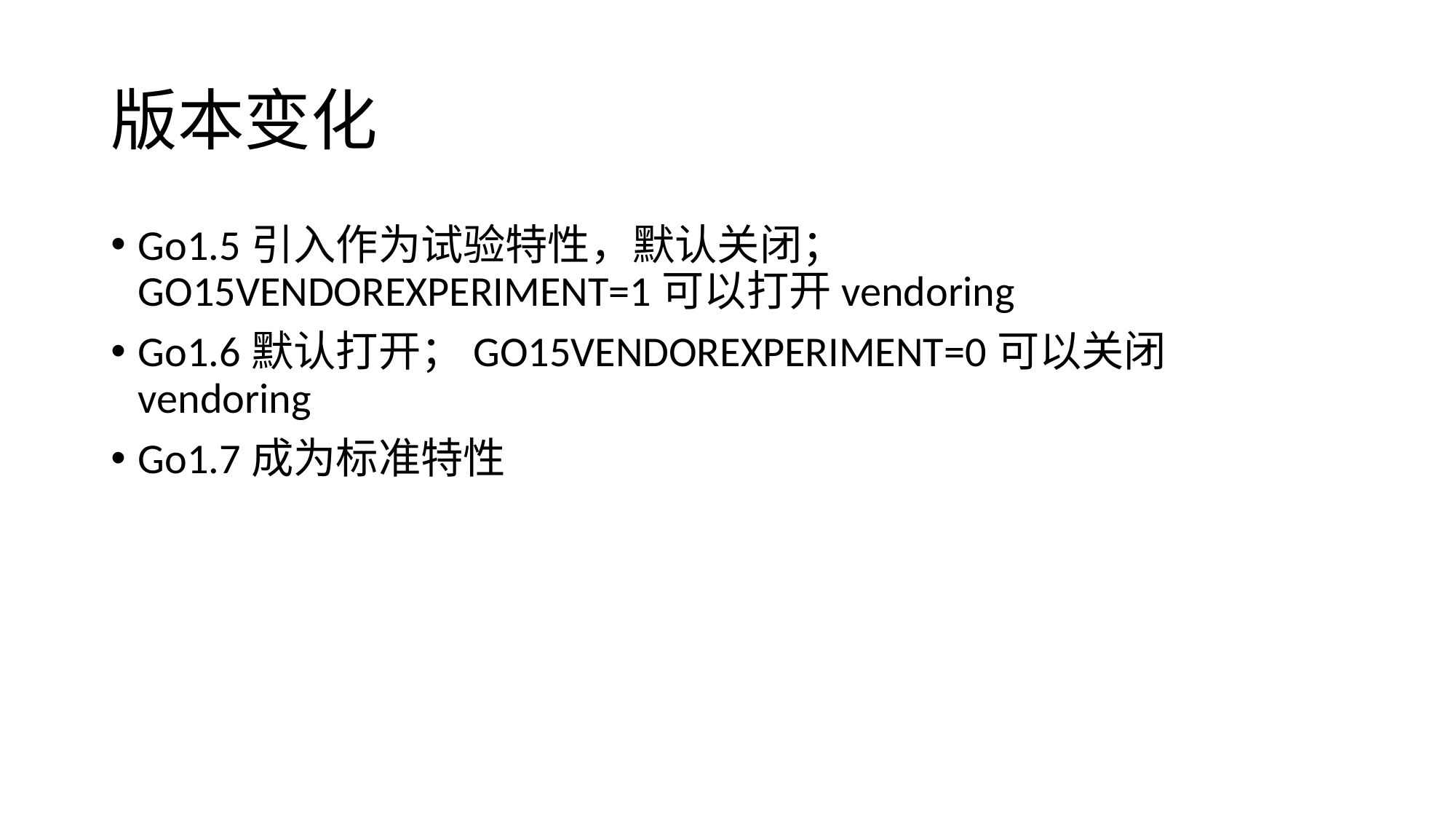

# 版本变化
Go1.5引入作为试验特性，默认关闭；GO15VENDOREXPERIMENT=1可以打开vendoring
Go1.6默认打开；GO15VENDOREXPERIMENT=0可以关闭vendoring
Go1.7成为标准特性